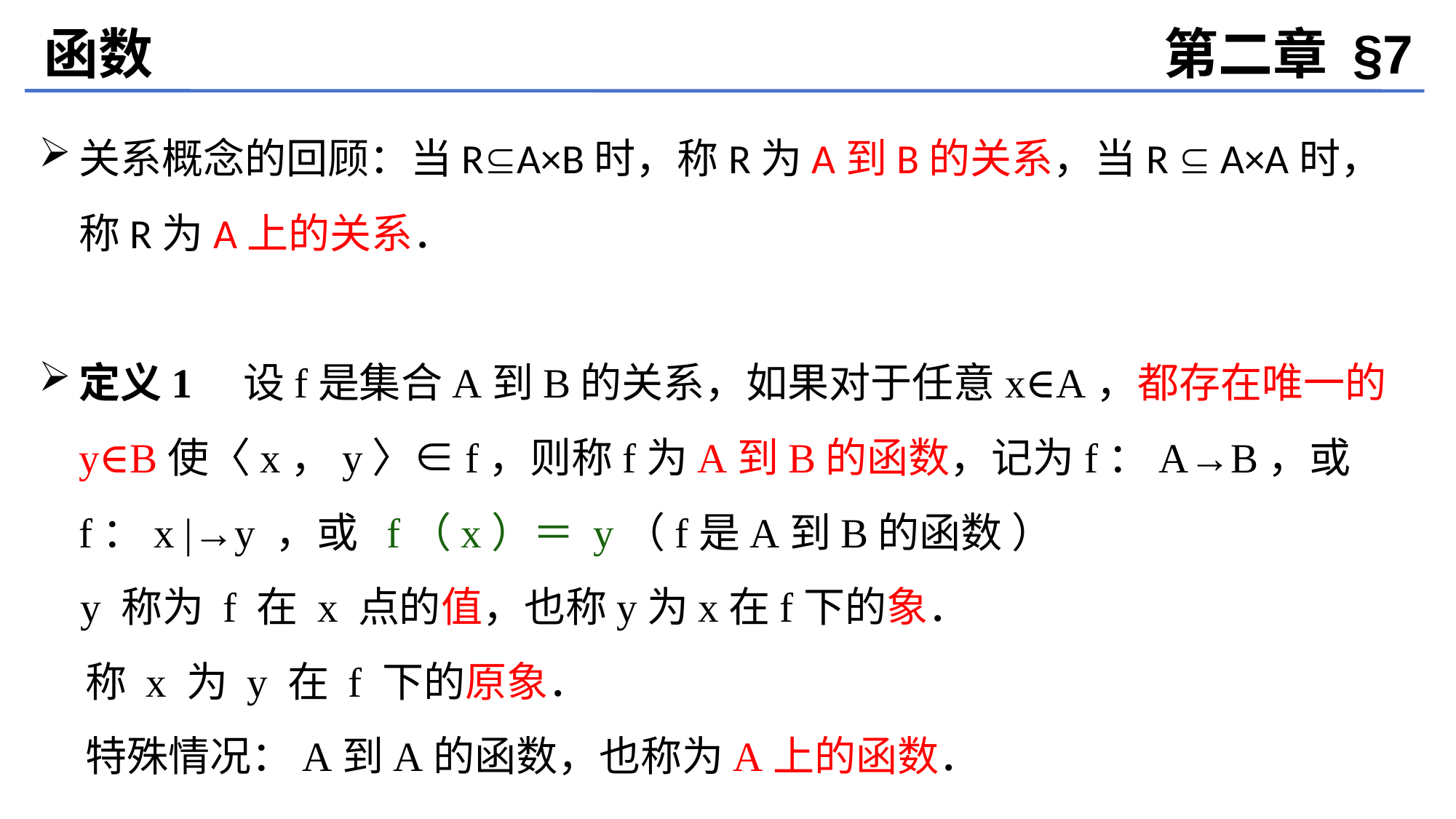

函数
第二章 §7
关系概念的回顾：当R⊆A×B时，称R为A到B的关系，当R ⊆ A×A时，称R为A上的关系．

定义1　设f是集合A到B的关系，如果对于任意x∈A，都存在唯一的y∈B使〈x，y〉∈f，则称f为A到B的函数，记为f：A→B，或  f：x |→y ，或  f（x）＝ y（f是A到B的函数 ）
    y 称为 f 在 x 点的值，也称y为x在f下的象．
    称 x 为 y 在 f 下的原象．
    特殊情况：A到A的函数，也称为A上的函数．